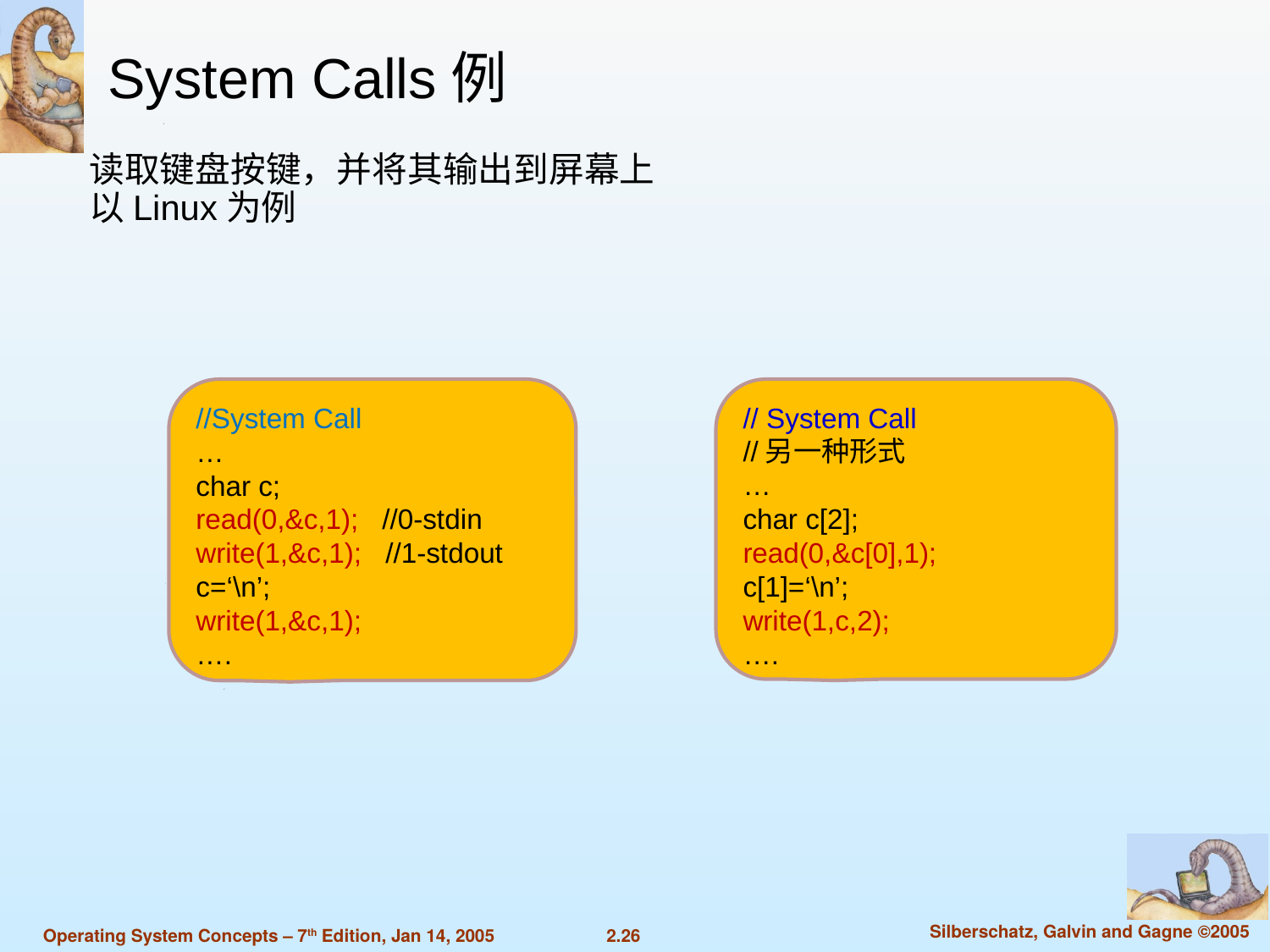

System Calls例
读取键盘按键，并将其输出到屏幕上
以Linux为例
//System Call
…
char c;
read(0,&c,1);   //0-stdin
write(1,&c,1);   //1-stdout
c=‘\n’;
write(1,&c,1);
….

// System Call
//另一种形式
…
char c[2];
read(0,&c[0],1);
c[1]=‘\n’;
write(1,c,2);
….